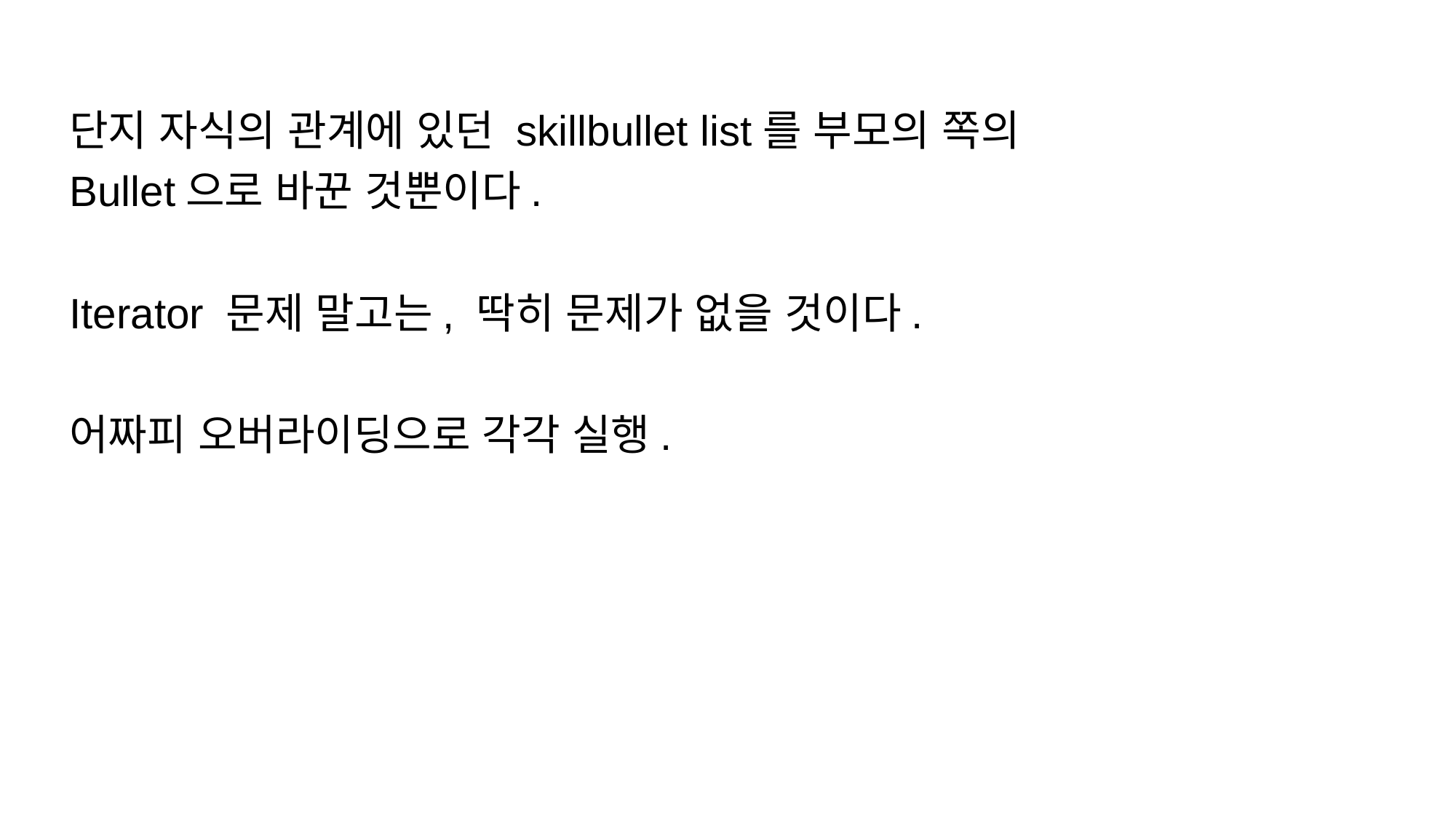

#

단지 자식의 관계에 있던 skillbullet list를 부모의 쪽의
Bullet으로 바꾼 것뿐이다.

Iterator 문제 말고는, 딱히 문제가 없을 것이다.

어짜피 오버라이딩으로 각각 실행.